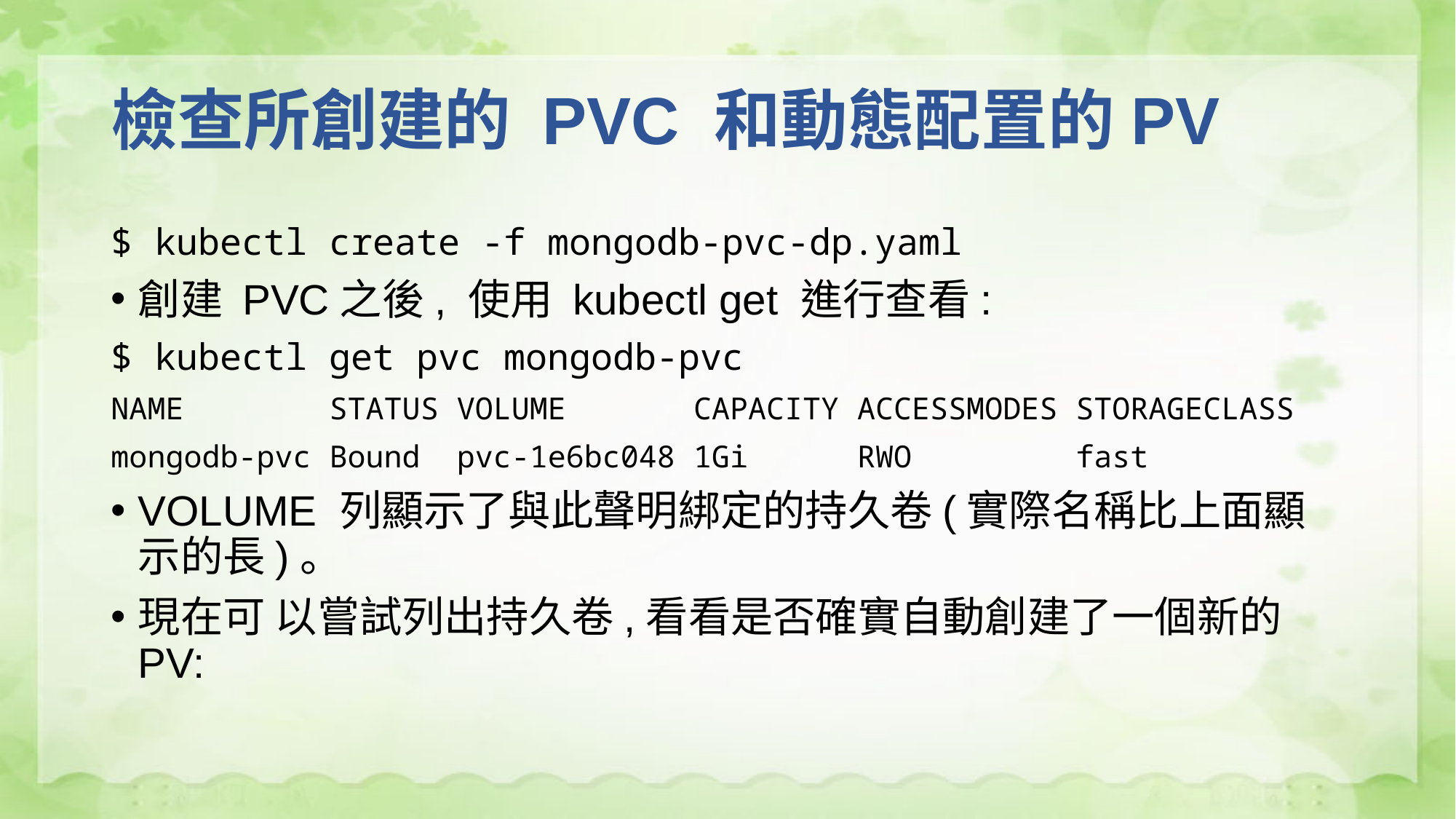

# 檢查所創建的 PVC 和動態配置的PV
$ kubectl create -f mongodb-pvc-dp.yaml
創建 PVC之後, 使用 kubectl get 進行查看:
$ kubectl get pvc mongodb-pvc
NAME        STATUS VOLUME       CAPACITY ACCESSMODES STORAGECLASS
mongodb-pvc Bound  pvc-1e6bc048 1Gi      RWO         fast
VOLUME 列顯示了與此聲明綁定的持久卷(實際名稱比上面顯示的長)。
現在可 以嘗試列出持久卷,看看是否確實自動創建了一個新的PV: